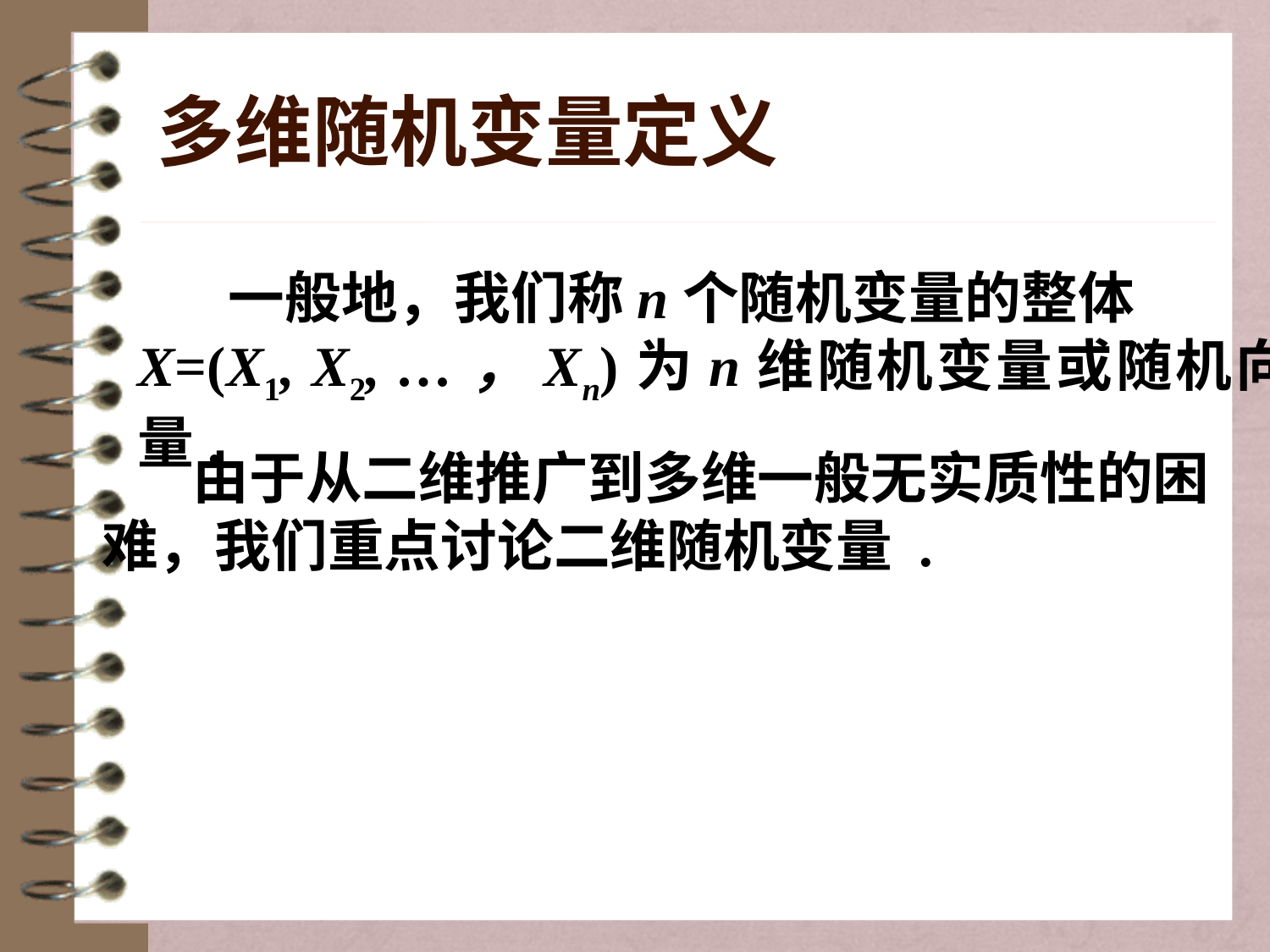

多维随机变量定义
      一般地，我们称n个随机变量的整体
X=(X1, X2, …，Xn)为n维随机变量或随机向量.
      由于从二维推广到多维一般无实质性的困难，我们重点讨论二维随机变量 .